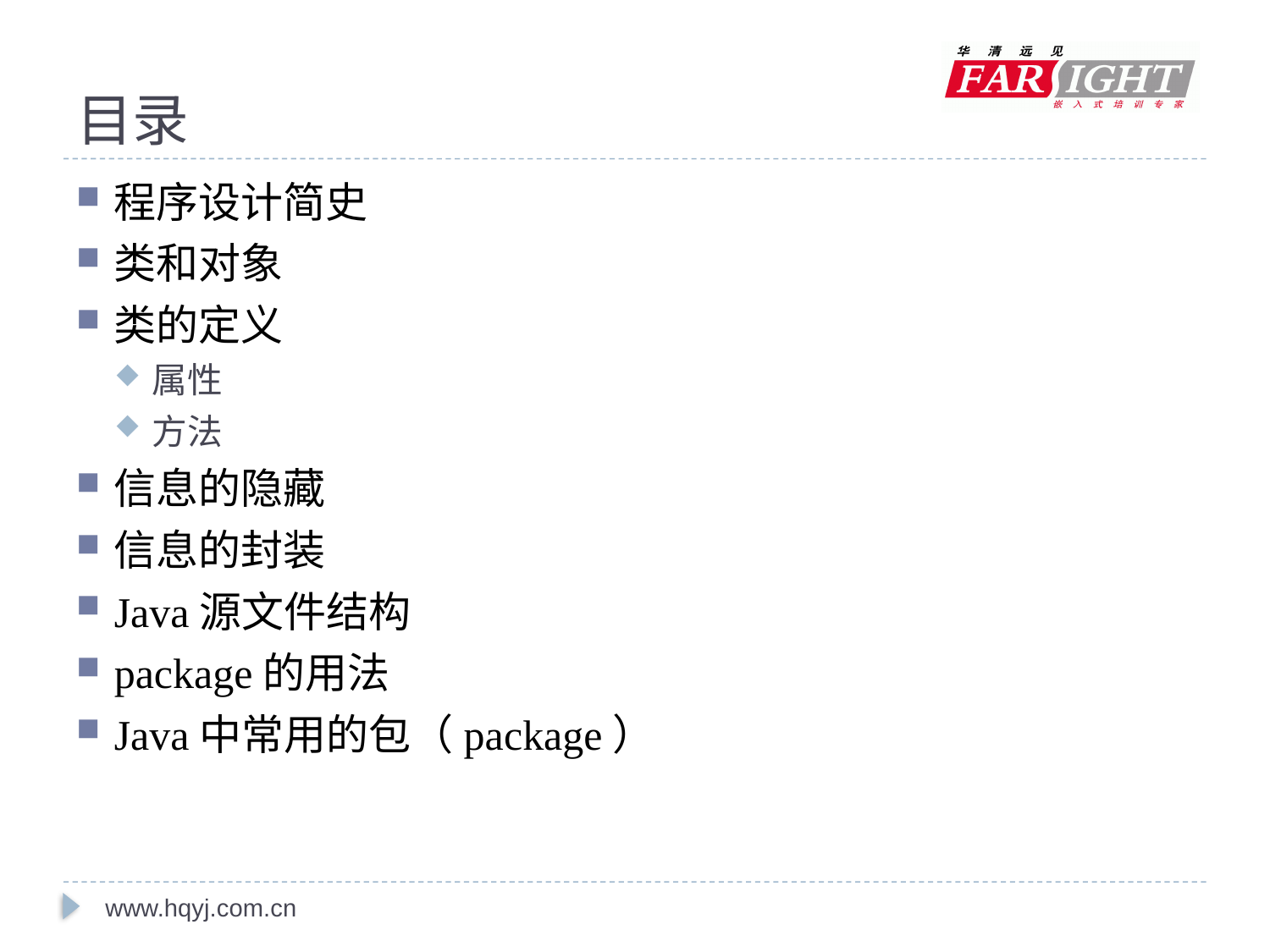

# 目录
程序设计简史
类和对象
类的定义
属性
方法
信息的隐藏
信息的封装
Java源文件结构
package的用法
Java中常用的包（package）

www.hqyj.com.cn
3